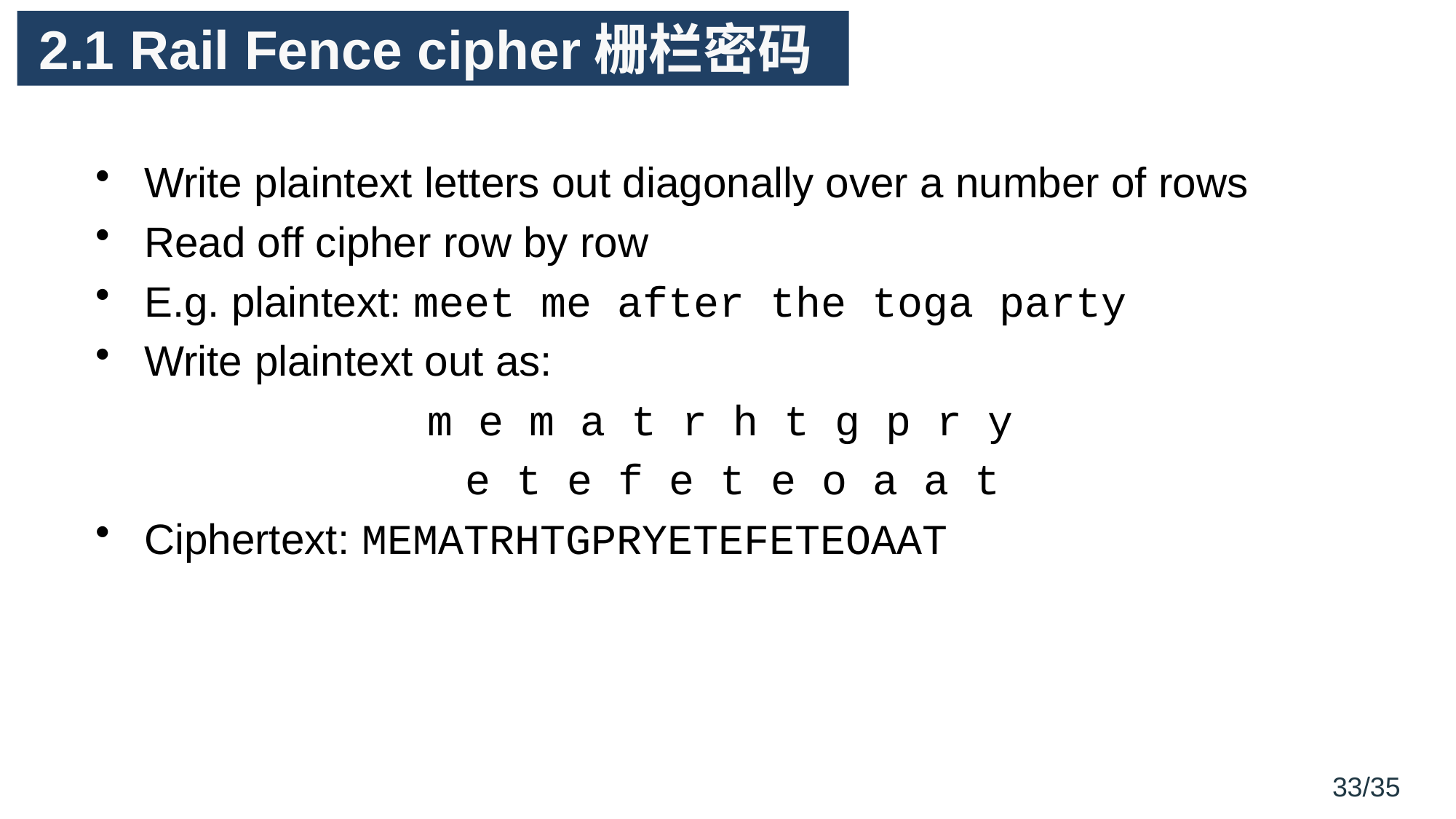

# 2.1 Rail Fence cipher栅栏密码
Write plaintext letters out diagonally over a number of rows
Read off cipher row by row
E.g. plaintext: meet me after the toga party
Write plaintext out as:
m e m a t r h t g p r y
 e t e f e t e o a a t
Ciphertext: MEMATRHTGPRYETEFETEOAAT